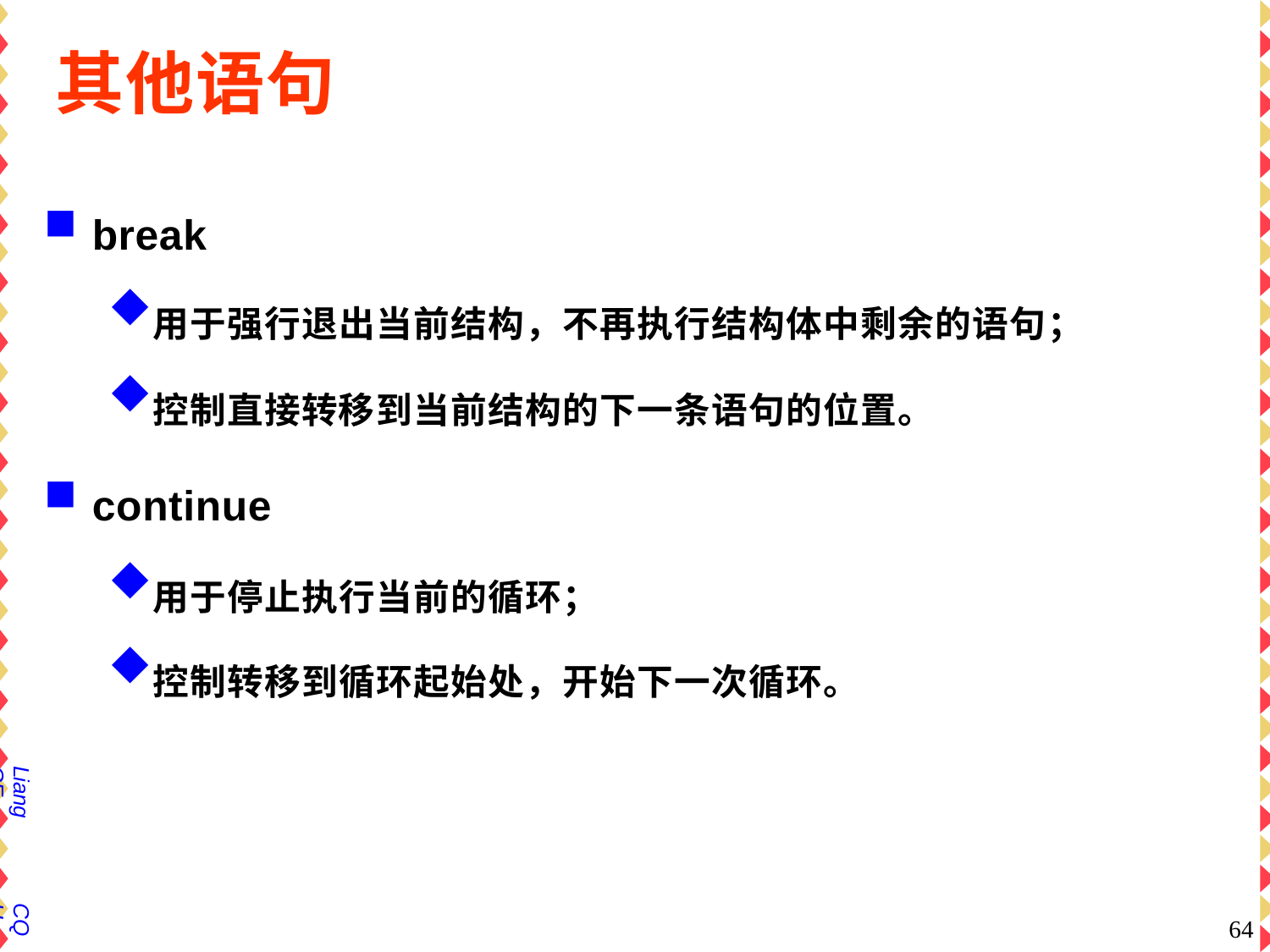

# 其他语句
break
用于强行退出当前结构，不再执行结构体中剩余的语句；
控制直接转移到当前结构的下一条语句的位置。
continue
用于停止执行当前的循环；
控制转移到循环起始处，开始下一次循环。
Liang GE
CQU
64